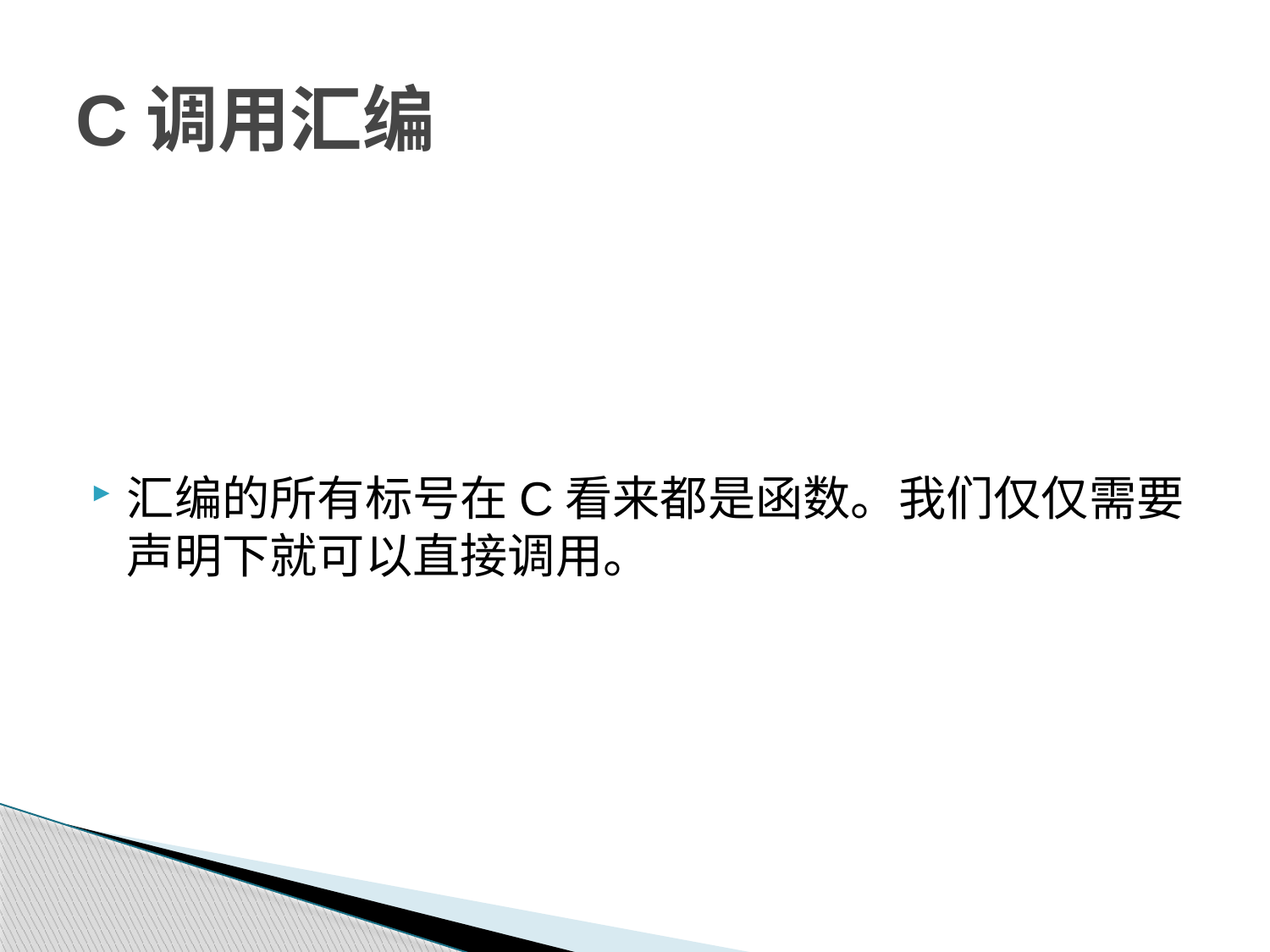

# C调用汇编

汇编的所有标号在C看来都是函数。我们仅仅需要声明下就可以直接调用。